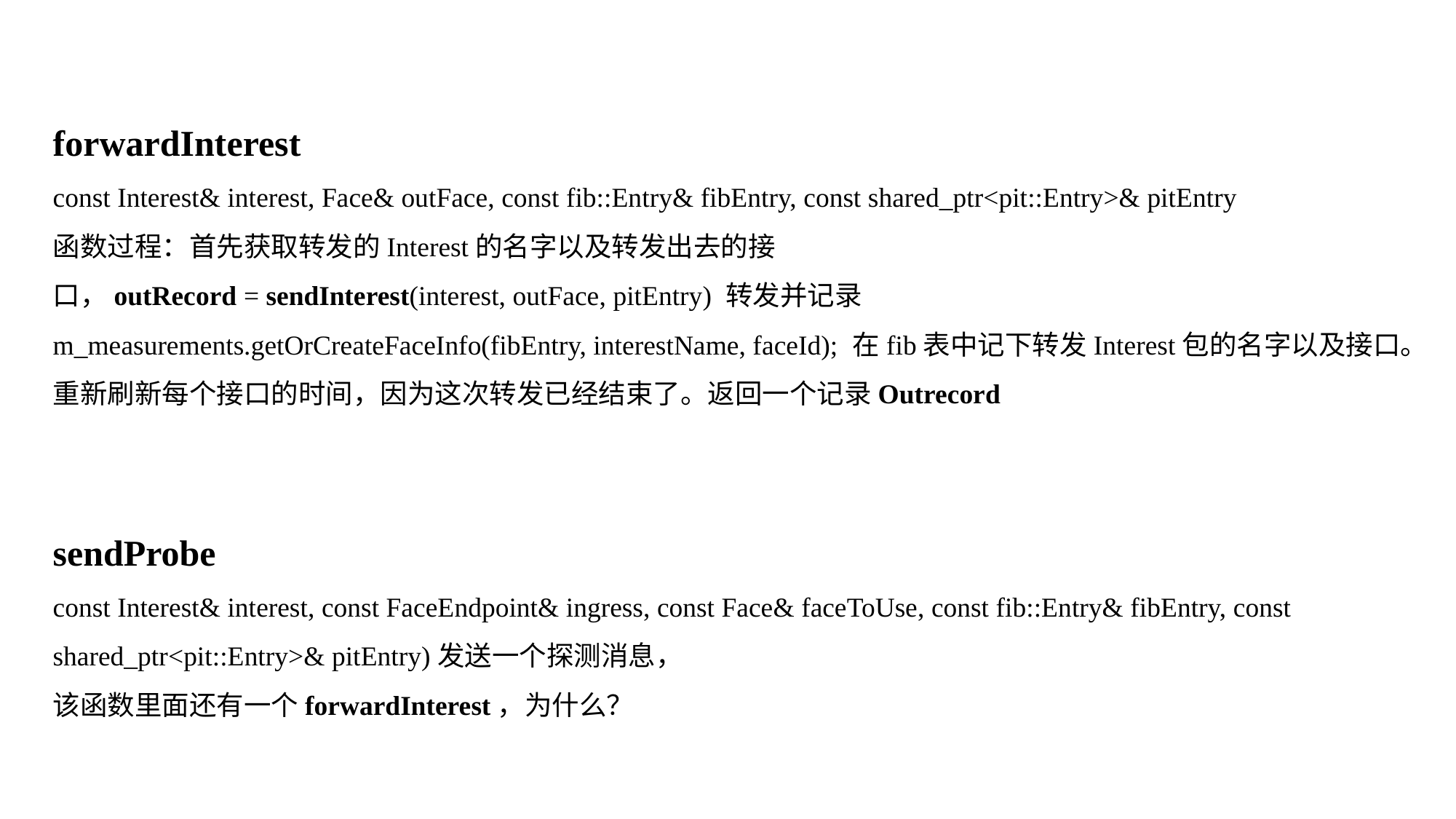

forwardInterest
const Interest& interest, Face& outFace, const fib::Entry& fibEntry, const shared_ptr<pit::Entry>& pitEntry
函数过程：首先获取转发的Interest的名字以及转发出去的接口，outRecord = sendInterest(interest, outFace, pitEntry) 转发并记录
m_measurements.getOrCreateFaceInfo(fibEntry, interestName, faceId); 在fib表中记下转发Interest包的名字以及接口。
重新刷新每个接口的时间，因为这次转发已经结束了。返回一个记录Outrecord

sendProbe
const Interest& interest, const FaceEndpoint& ingress, const Face& faceToUse, const fib::Entry& fibEntry, const shared_ptr<pit::Entry>& pitEntry)发送一个探测消息，
该函数里面还有一个forwardInterest，为什么？